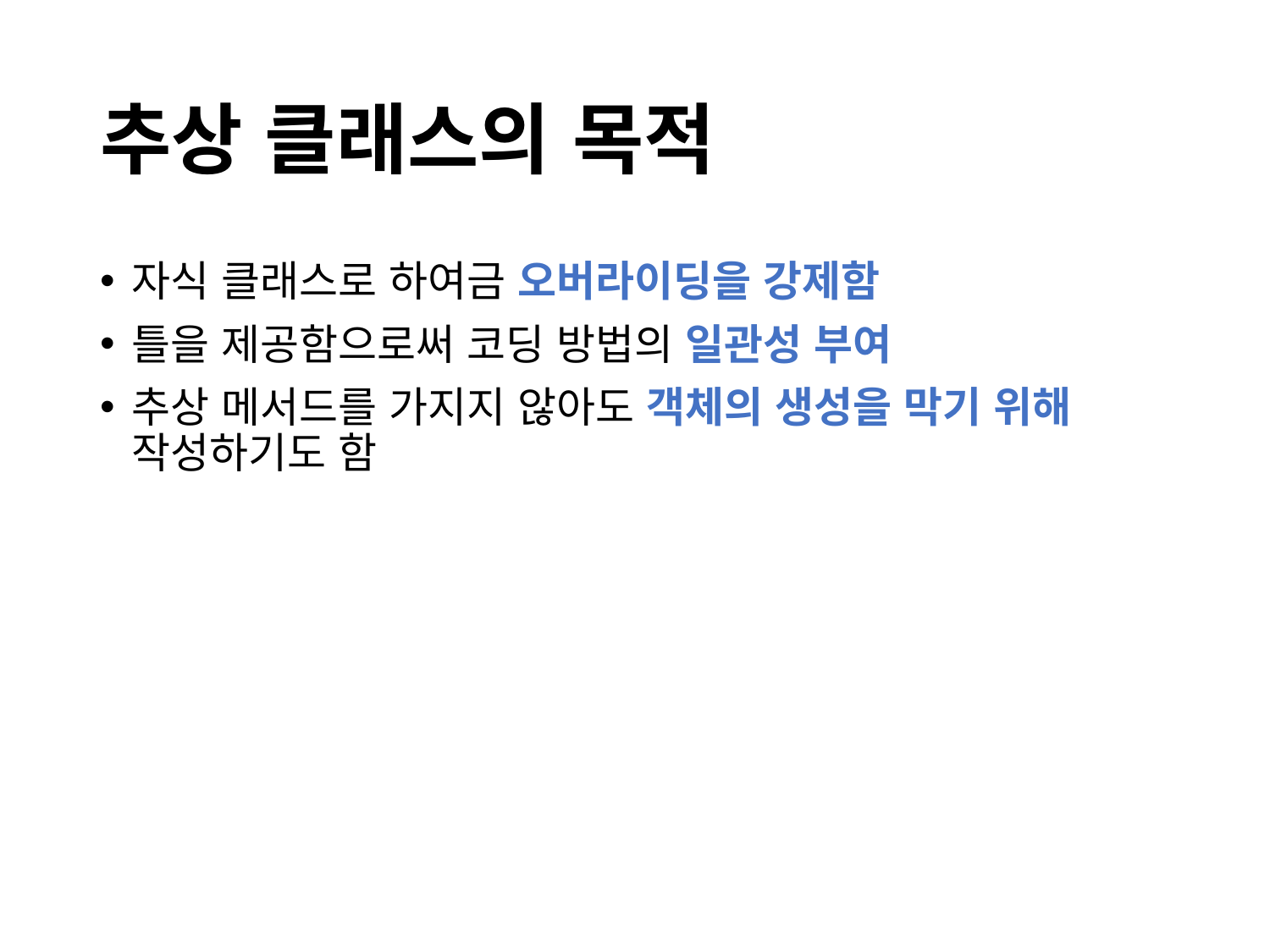

# 추상 클래스의 목적
자식 클래스로 하여금 오버라이딩을 강제함
틀을 제공함으로써 코딩 방법의 일관성 부여
추상 메서드를 가지지 않아도 객체의 생성을 막기 위해 작성하기도 함